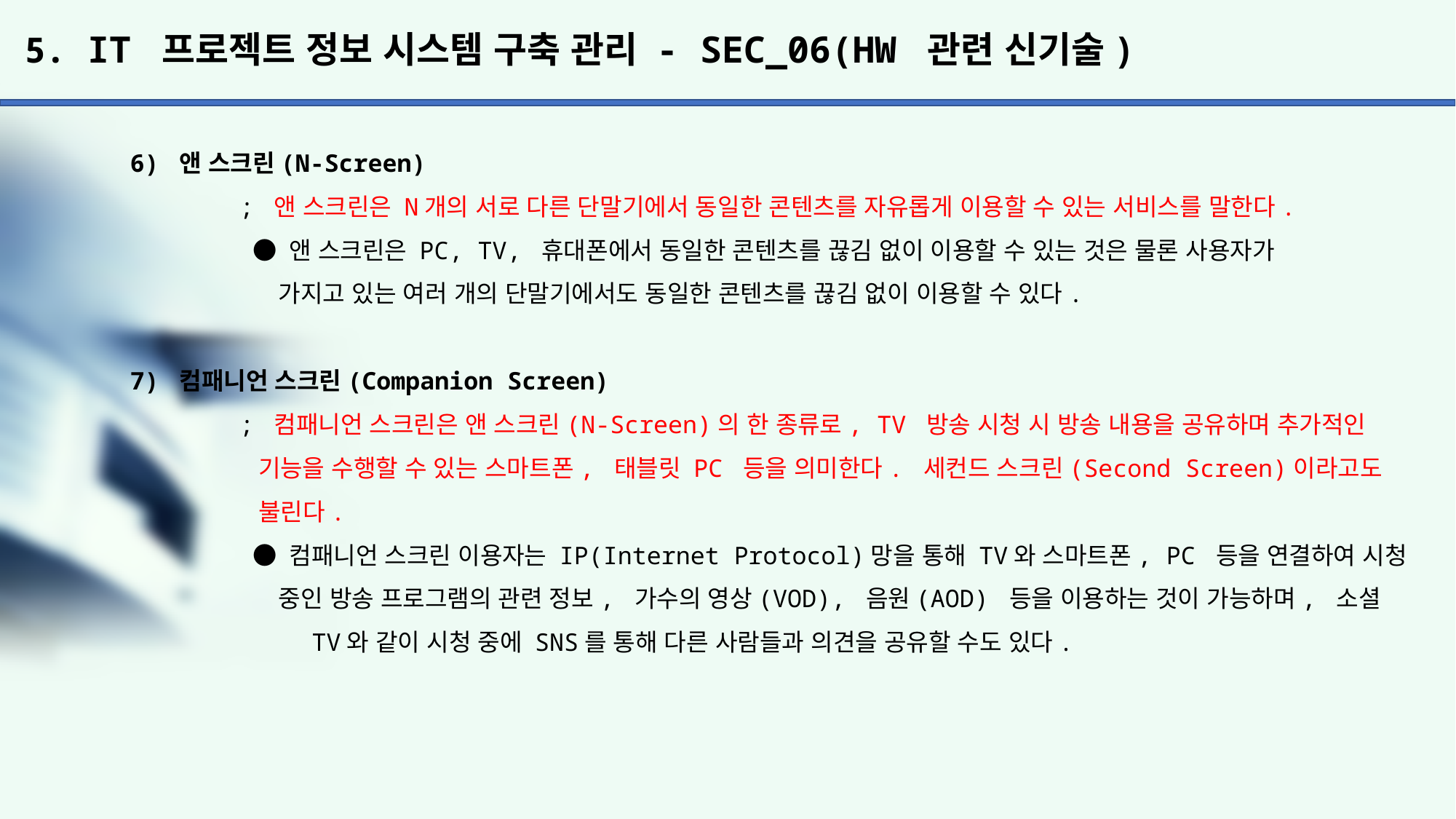

# 5. IT 프로젝트 정보 시스템 구축 관리 - SEC_06(HW 관련 신기술)
6) 앤 스크린(N-Screen)
	; 앤 스크린은 N개의 서로 다른 단말기에서 동일한 콘텐츠를 자유롭게 이용할 수 있는 서비스를 말한다.
	  ● 앤 스크린은 PC, TV, 휴대폰에서 동일한 콘텐츠를 끊김 없이 이용할 수 있는 것은 물론 사용자가
	     가지고 있는 여러 개의 단말기에서도 동일한 콘텐츠를 끊김 없이 이용할 수 있다.

7) 컴패니언 스크린(Companion Screen)
	; 컴패니언 스크린은 앤 스크린(N-Screen)의 한 종류로, TV 방송 시청 시 방송 내용을 공유하며 추가적인
	  기능을 수행할 수 있는 스마트폰, 태블릿 PC 등을 의미한다. 세컨드 스크린(Second Screen)이라고도
	  불린다.
	  ● 컴패니언 스크린 이용자는 IP(Internet Protocol)망을 통해 TV와 스마트폰, PC 등을 연결하여 시청
	     중인 방송 프로그램의 관련 정보, 가수의 영상(VOD), 음원(AOD) 등을 이용하는 것이 가능하며, 소셜
	     TV와 같이 시청 중에 SNS를 통해 다른 사람들과 의견을 공유할 수도 있다.